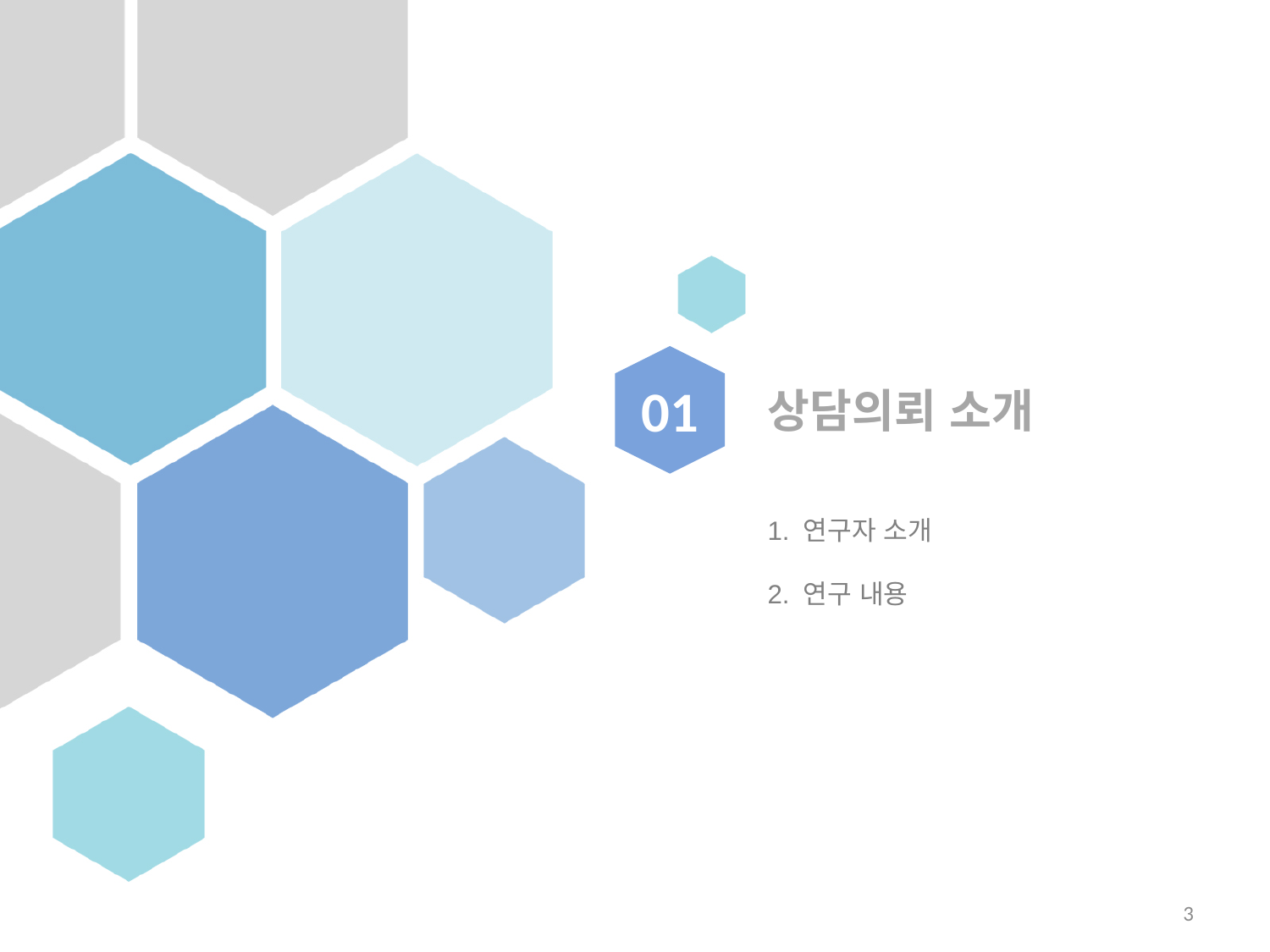

01
상담의뢰 소개
 연구자 소개
 연구 내용
3